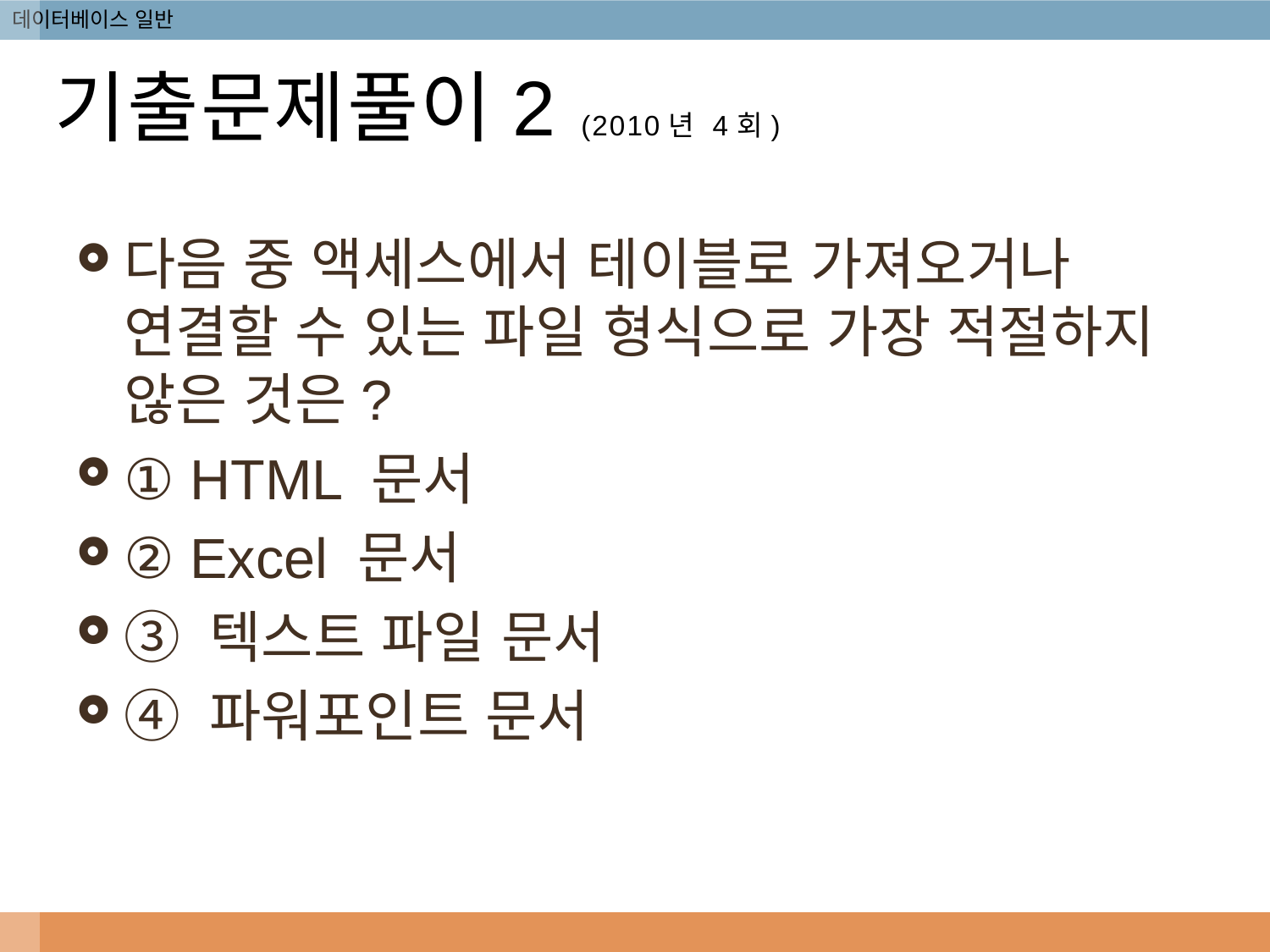

# 기출문제풀이2 (2010년 4회)
다음 중 액세스에서 테이블로 가져오거나 연결할 수 있는 파일 형식으로 가장 적절하지 않은 것은?
① HTML 문서
② Excel 문서
③ 텍스트 파일 문서
④ 파워포인트 문서